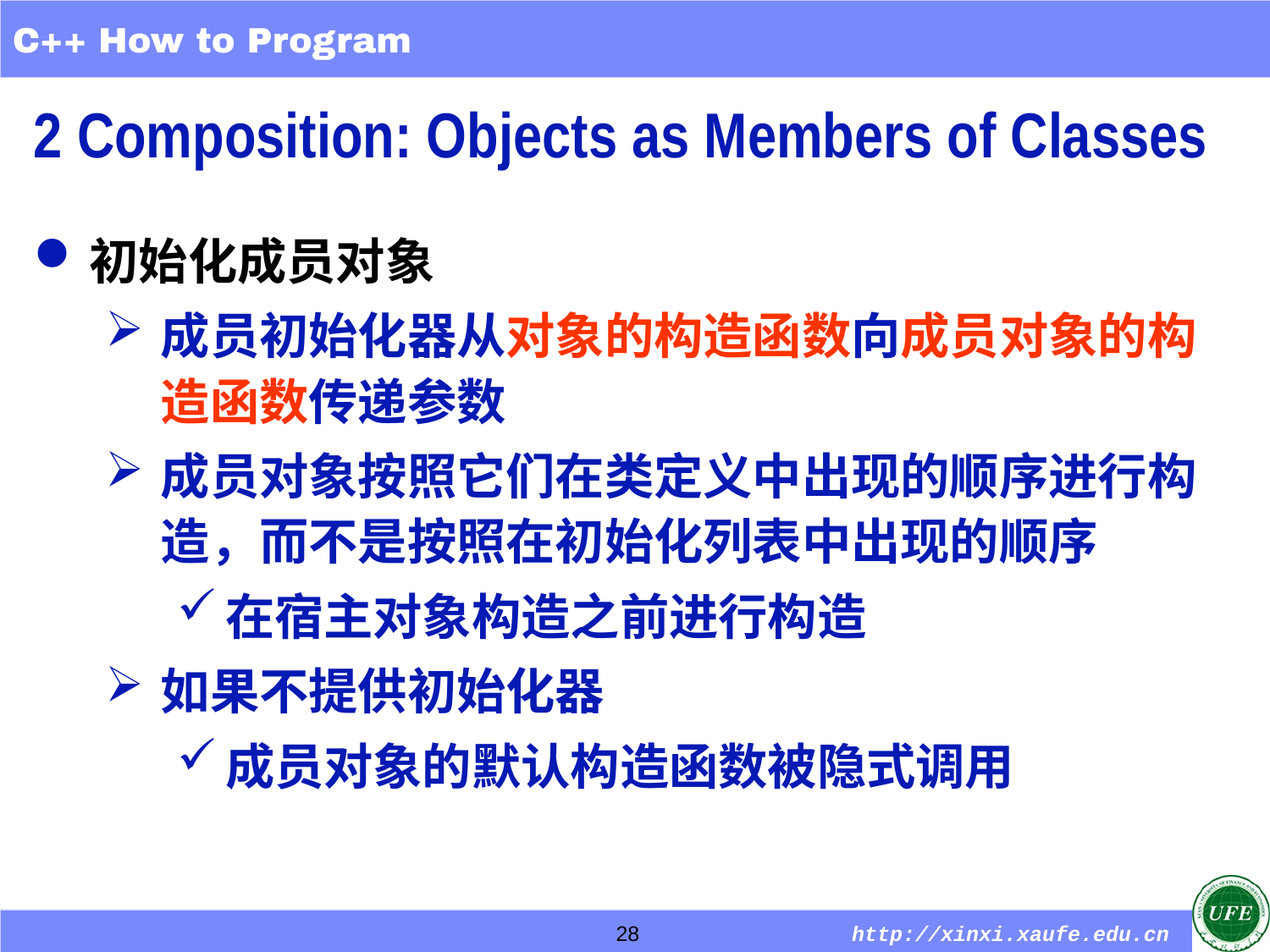

2 Composition: Objects as Members of Classes
初始化成员对象
成员初始化器从对象的构造函数向成员对象的构造函数传递参数
成员对象按照它们在类定义中出现的顺序进行构造，而不是按照在初始化列表中出现的顺序
在宿主对象构造之前进行构造
如果不提供初始化器
成员对象的默认构造函数被隐式调用
28